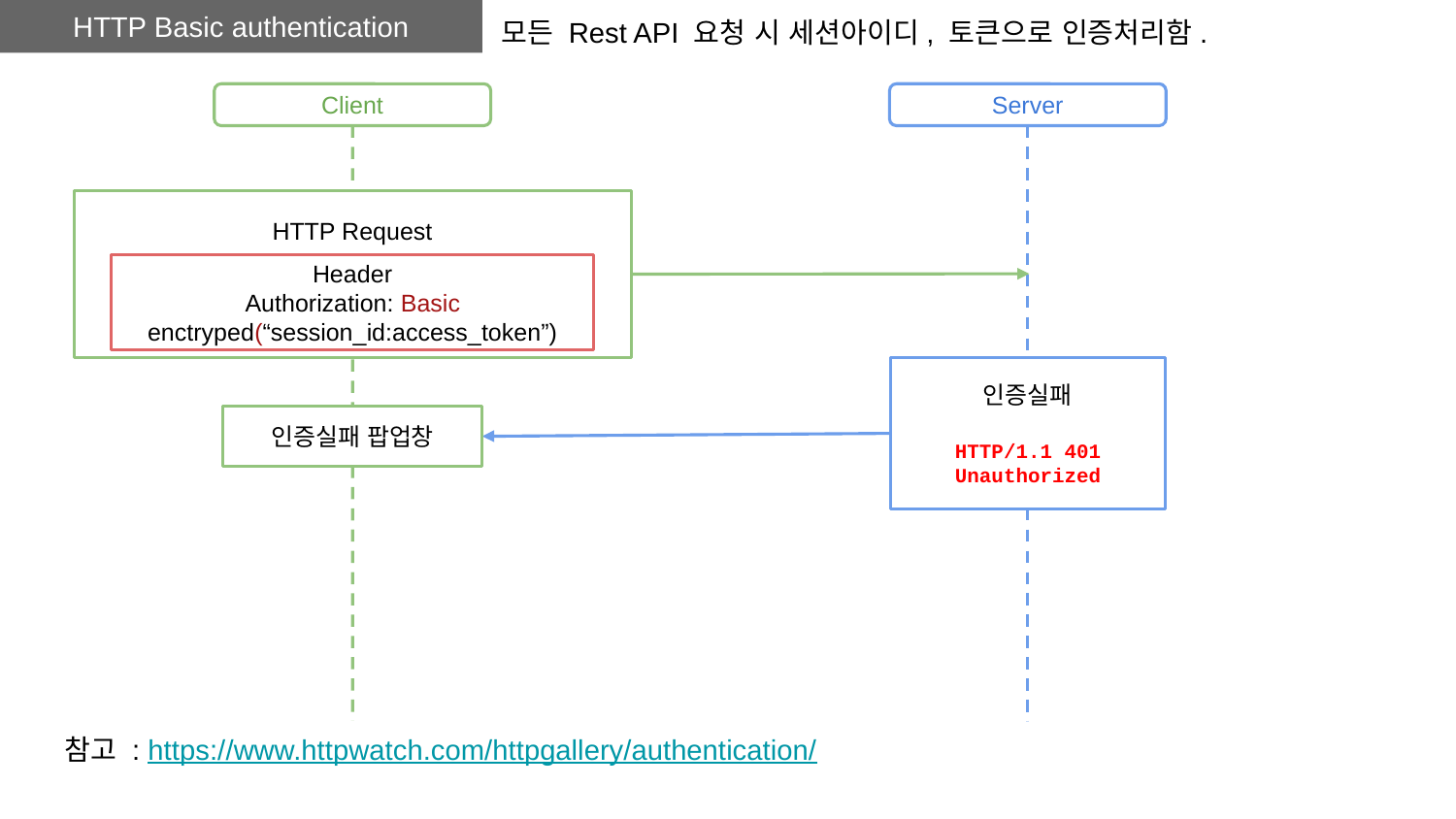

HTTP Basic authentication
모든 Rest API 요청 시 세션아이디, 토큰으로 인증처리함.
Client
Server
HTTP Request

Header
Authorization: Basic enctryped(“session_id:access_token”)
인증실패

HTTP/1.1 401 Unauthorized
인증실패 팝업창
참고 : https://www.httpwatch.com/httpgallery/authentication/